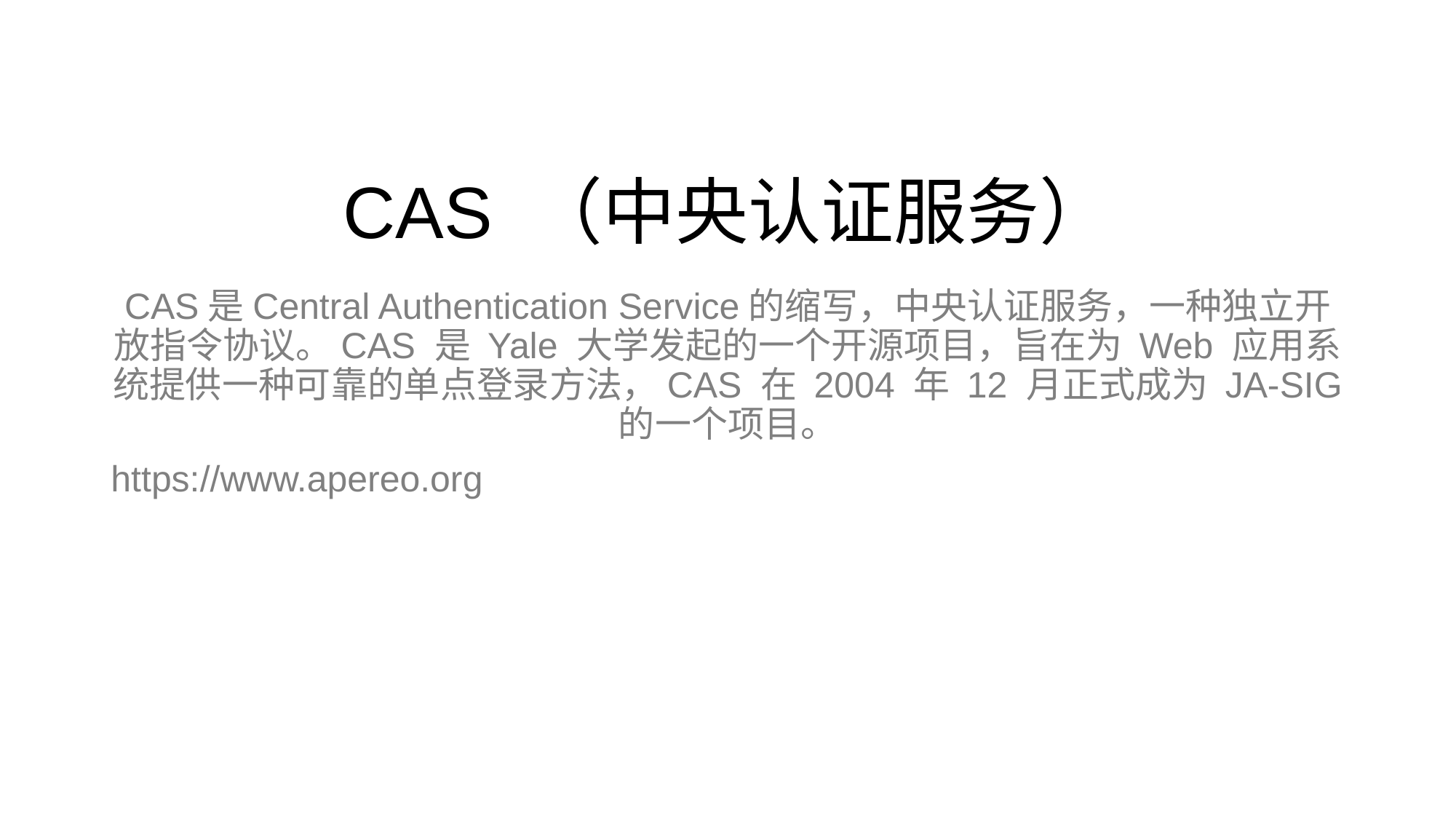

# CAS （中央认证服务）
CAS是Central Authentication Service的缩写，中央认证服务，一种独立开放指令协议。CAS 是 Yale 大学发起的一个开源项目，旨在为 Web 应用系统提供一种可靠的单点登录方法，CAS 在 2004 年 12 月正式成为 JA-SIG 的一个项目。
https://www.apereo.org